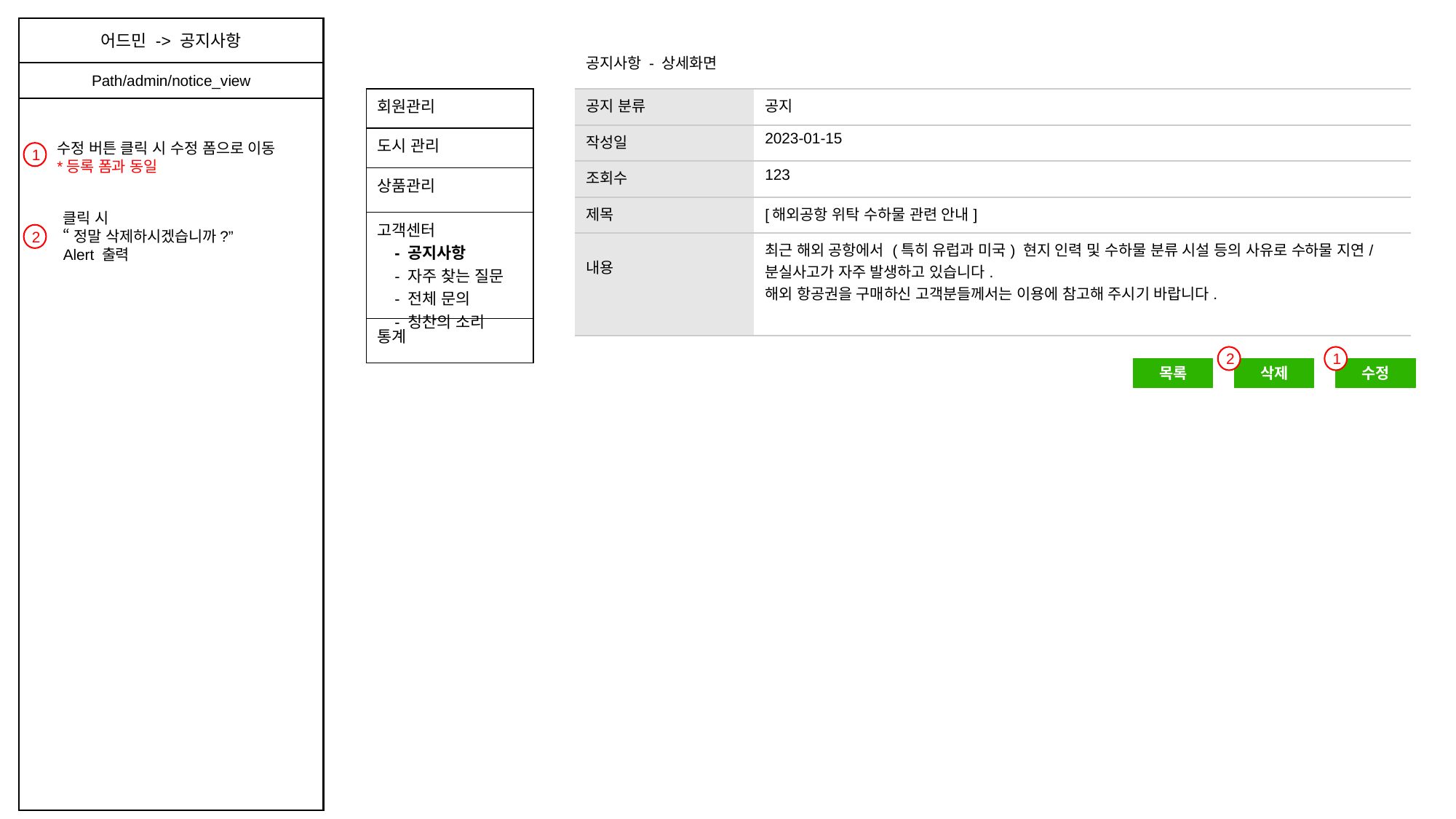

어드민 -> 공지사항
공지사항 - 상세화면
Path/admin/notice_view

| 회원관리 |
| --- |
| 도시 관리 |
| 상품관리 |
| 고객센터 - 공지사항 - 자주 찾는 질문 - 전체 문의 - 칭찬의 소리 |
| 통계 |
| 공지 분류 | 공지 |
| --- | --- |
| 작성일 | 2023-01-15 |
| 조회수 | 123 |
| 제목 | [해외공항 위탁 수하물 관련 안내] |
| 내용 | 최근 해외 공항에서 (특히 유럽과 미국) 현지 인력 및 수하물 분류 시설 등의 사유로 수하물 지연/분실사고가 자주 발생하고 있습니다. 해외 항공권을 구매하신 고객분들께서는 이용에 참고해 주시기 바랍니다. |
수정 버튼 클릭 시 수정 폼으로 이동
*등록 폼과 동일
1
클릭 시
“정말 삭제하시겠습니까?”
Alert 출력
2
2
1
목록
삭제
수정